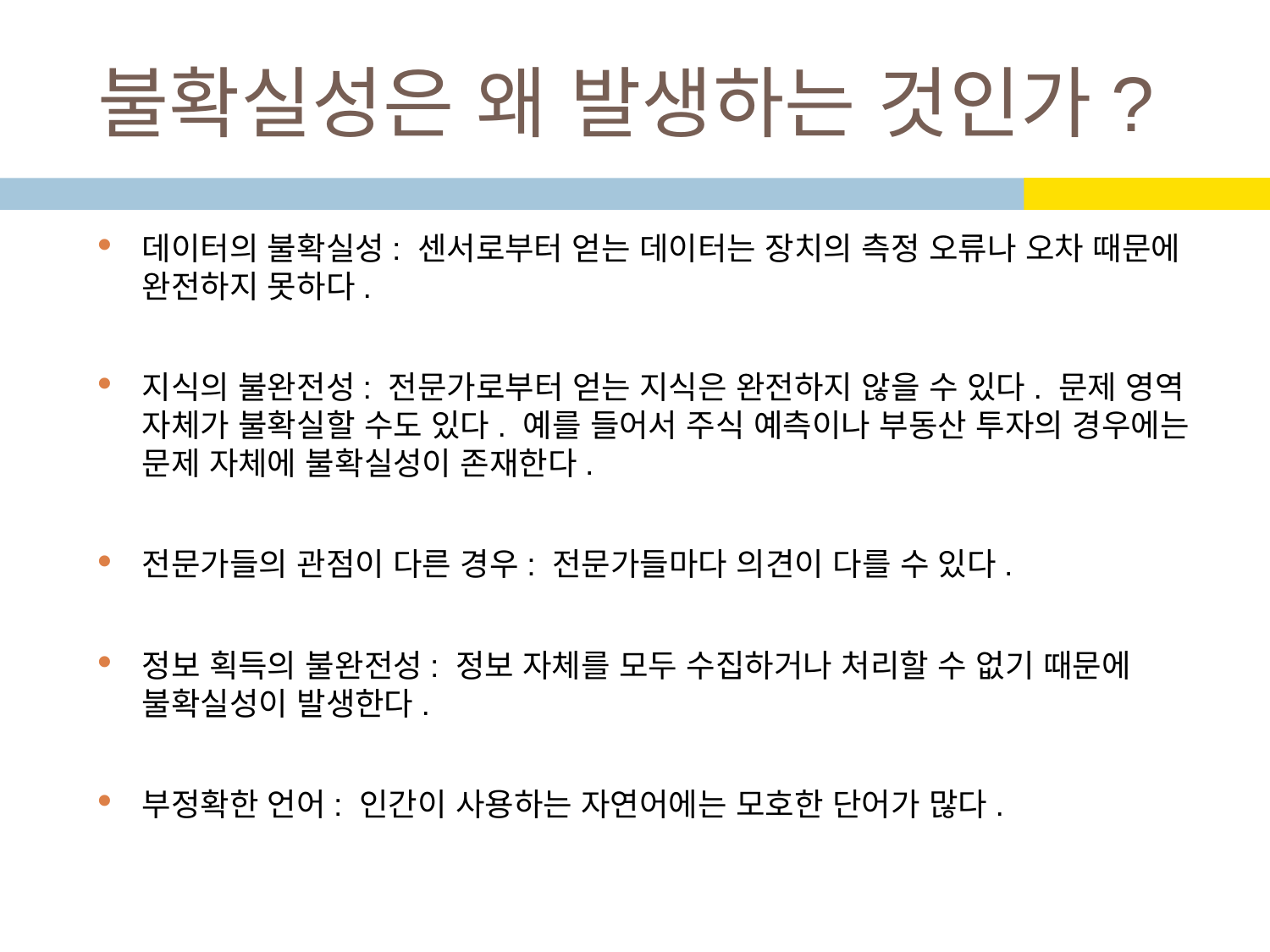

# 불확실성은 왜 발생하는 것인가?
데이터의 불확실성: 센서로부터 얻는 데이터는 장치의 측정 오류나 오차 때문에 완전하지 못하다.

지식의 불완전성: 전문가로부터 얻는 지식은 완전하지 않을 수 있다. 문제 영역 자체가 불확실할 수도 있다. 예를 들어서 주식 예측이나 부동산 투자의 경우에는 문제 자체에 불확실성이 존재한다.

전문가들의 관점이 다른 경우: 전문가들마다 의견이 다를 수 있다.

정보 획득의 불완전성: 정보 자체를 모두 수집하거나 처리할 수 없기 때문에 불확실성이 발생한다.

부정확한 언어: 인간이 사용하는 자연어에는 모호한 단어가 많다.